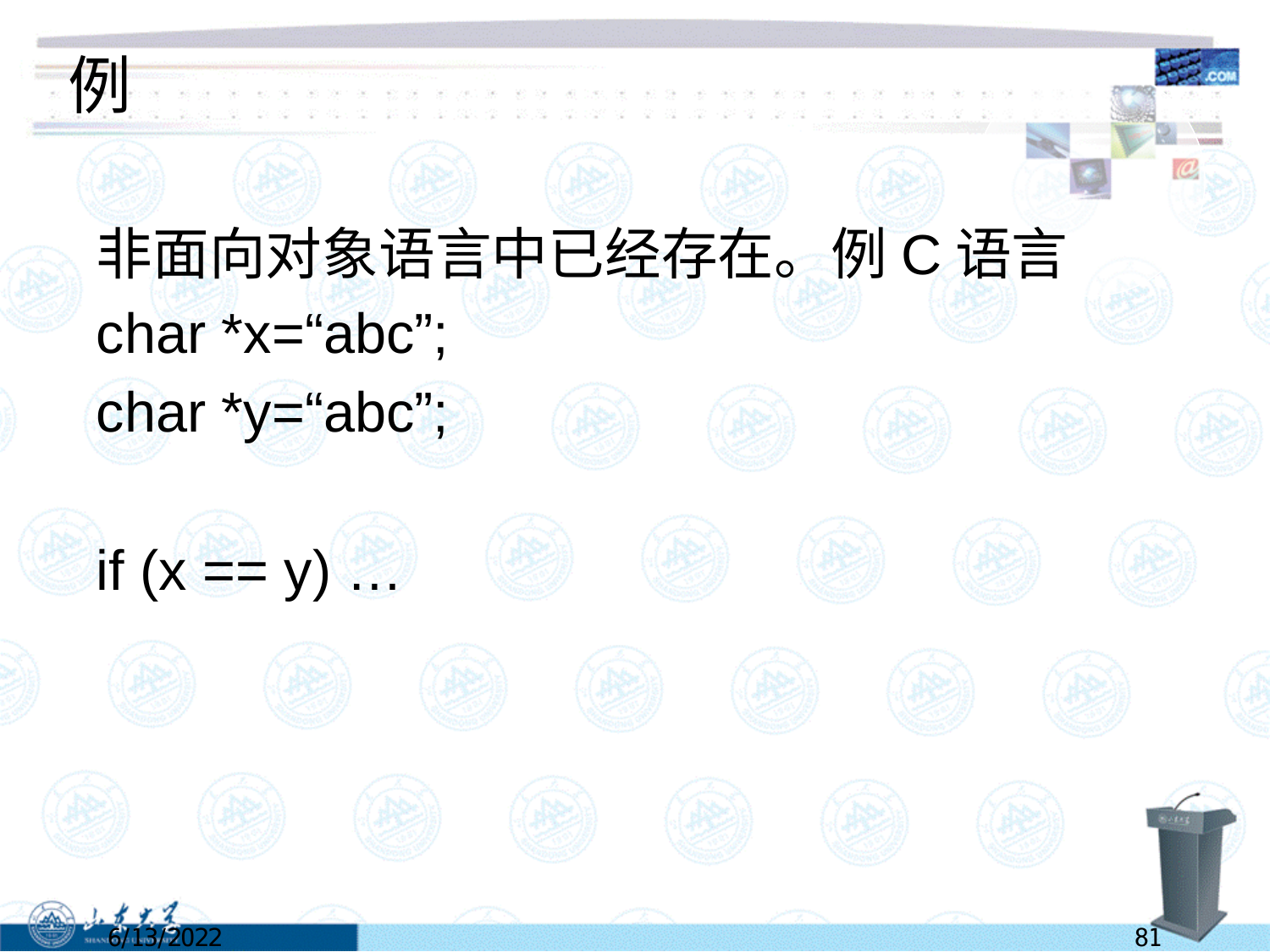

# 例
非面向对象语言中已经存在。例C语言
char *x=“abc”;
char *y=“abc”;

if (x == y) …

6/13/2022
81